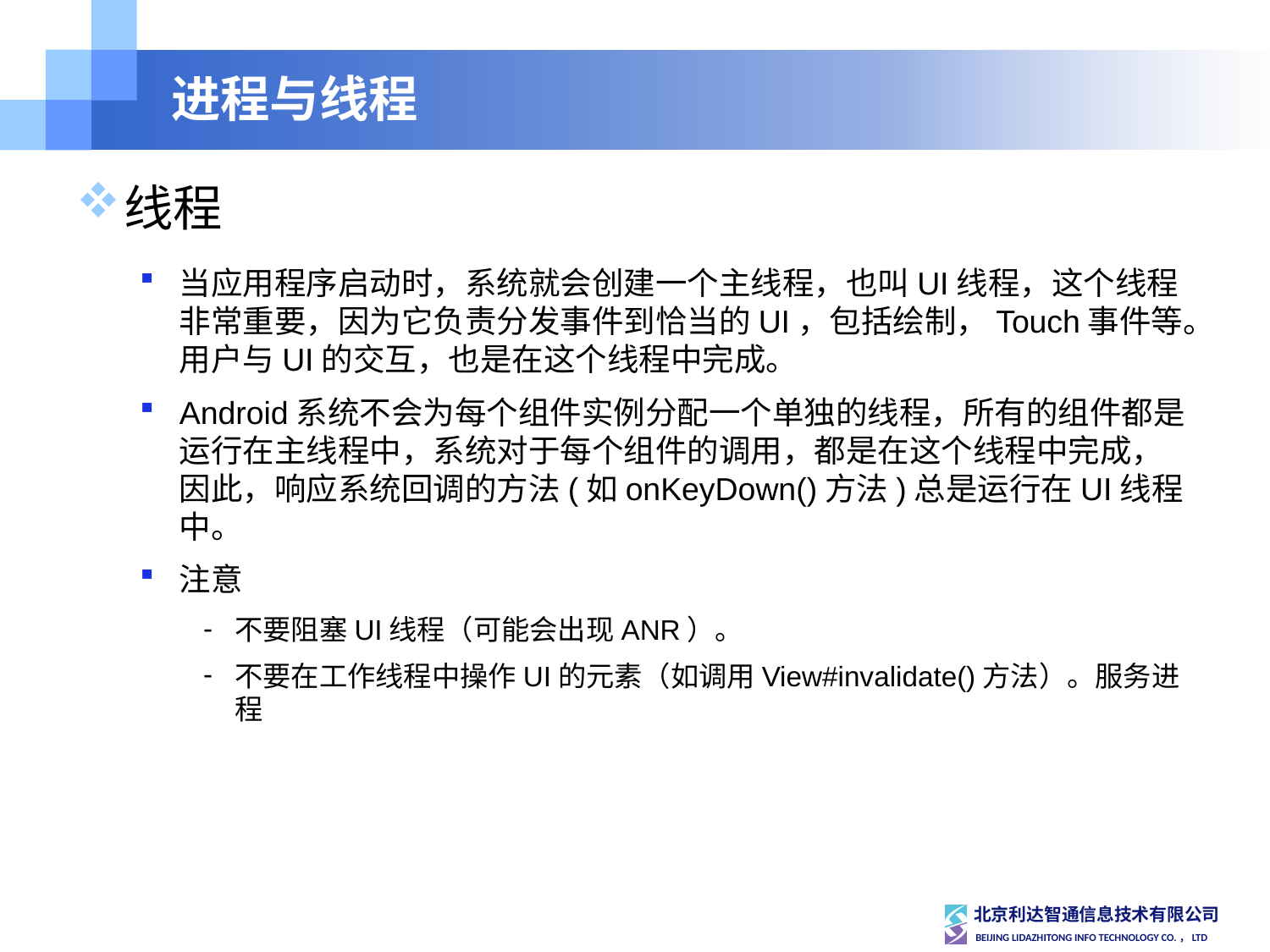

# 进程与线程
线程
当应用程序启动时，系统就会创建一个主线程，也叫UI线程，这个线程非常重要，因为它负责分发事件到恰当的UI，包括绘制，Touch事件等。用户与UI的交互，也是在这个线程中完成。
Android系统不会为每个组件实例分配一个单独的线程，所有的组件都是运行在主线程中，系统对于每个组件的调用，都是在这个线程中完成，因此，响应系统回调的方法(如onKeyDown()方法)总是运行在UI线程中。
注意
不要阻塞UI线程（可能会出现ANR）。
不要在工作线程中操作UI的元素（如调用View#invalidate()方法）。服务进程